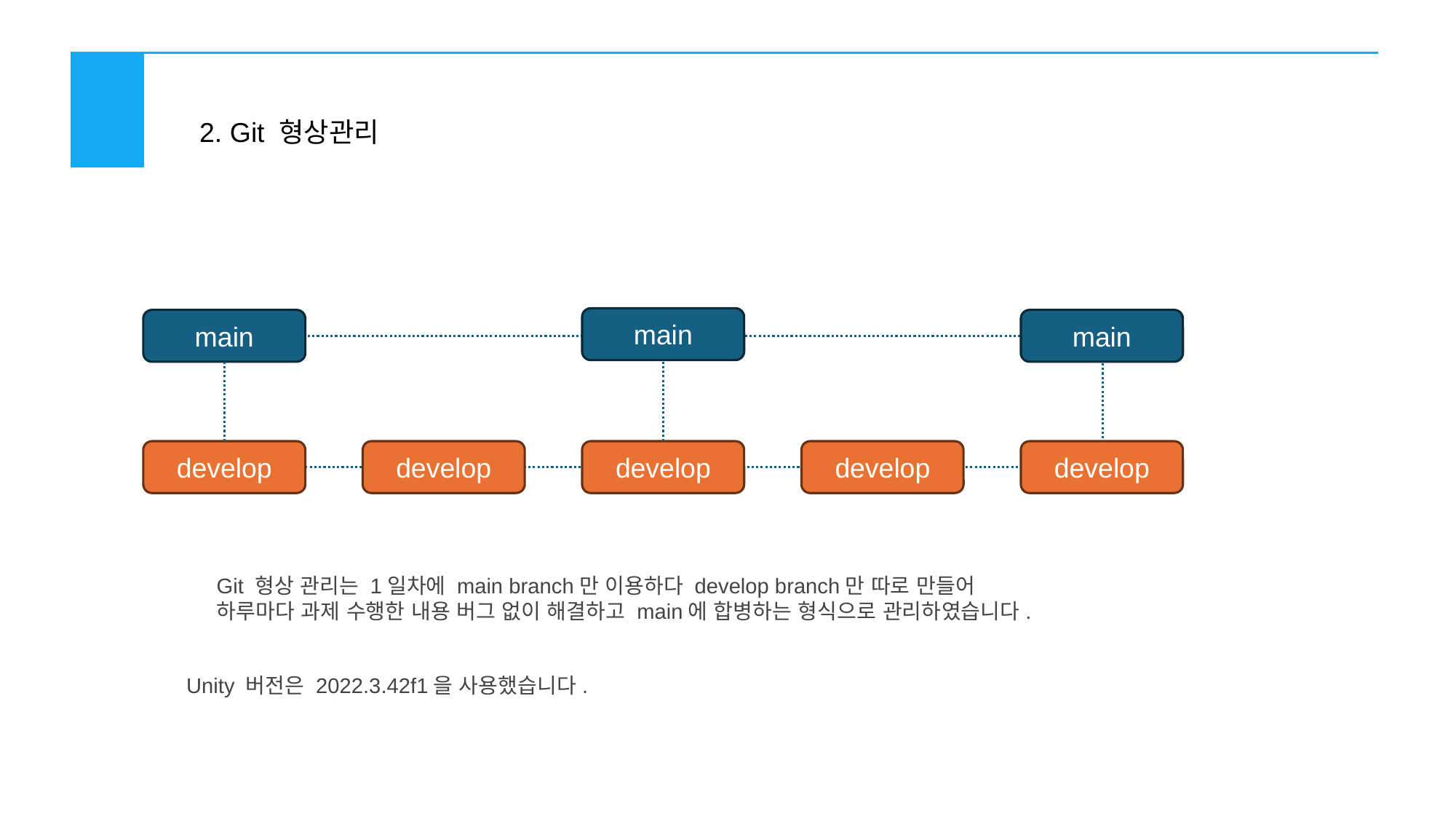

2. Git 형상관리
main
main
main
develop
develop
develop
develop
develop
Git 형상 관리는 1일차에 main branch만 이용하다 develop branch만 따로 만들어
하루마다 과제 수행한 내용 버그 없이 해결하고 main에 합병하는 형식으로 관리하였습니다.
Unity 버전은 2022.3.42f1을 사용했습니다.